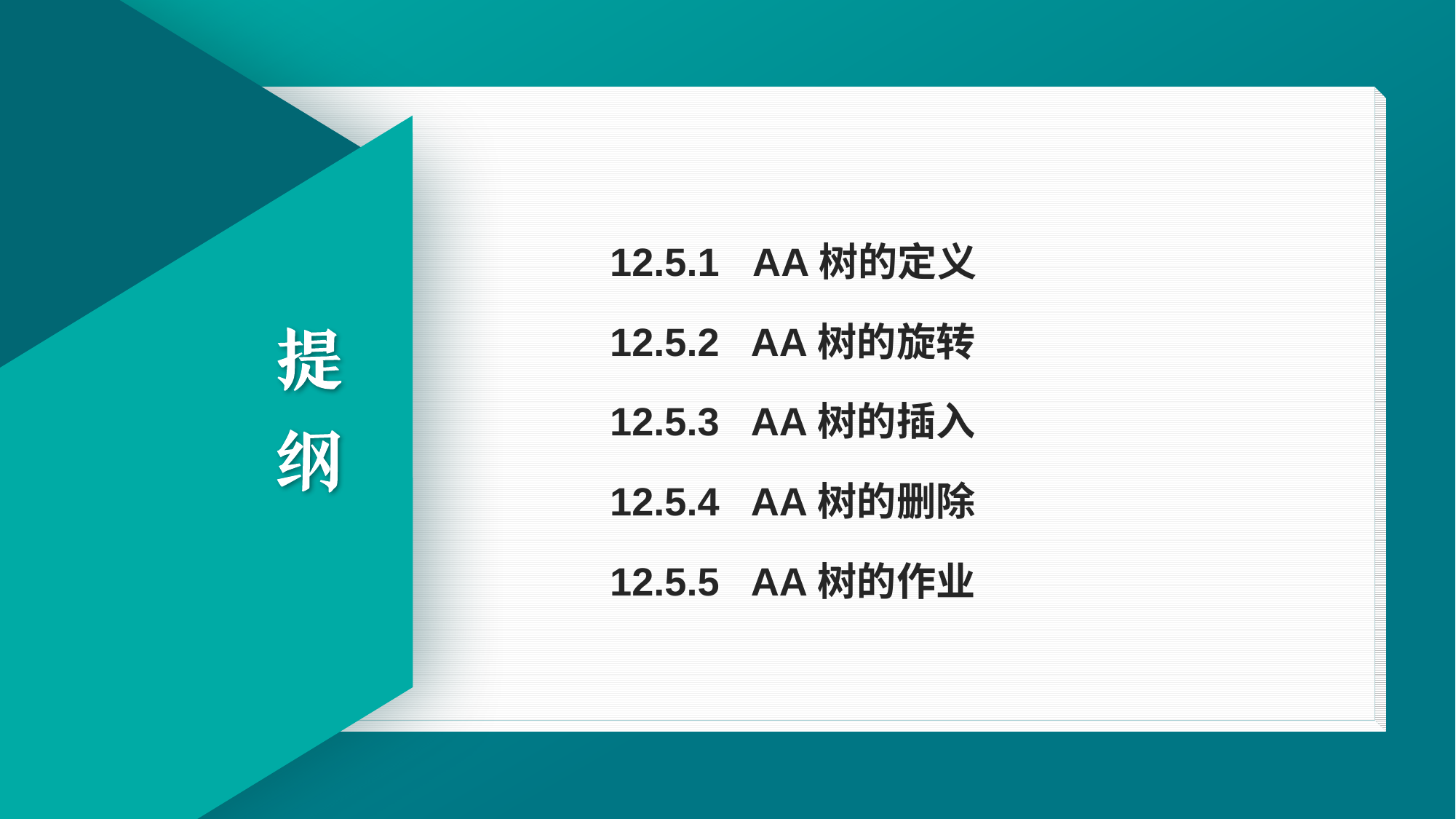

12.5.1   AA树的定义
12.5.2   AA树的旋转
12.5.3   AA树的插入
12.5.4   AA树的删除
12.5.5   AA树的作业